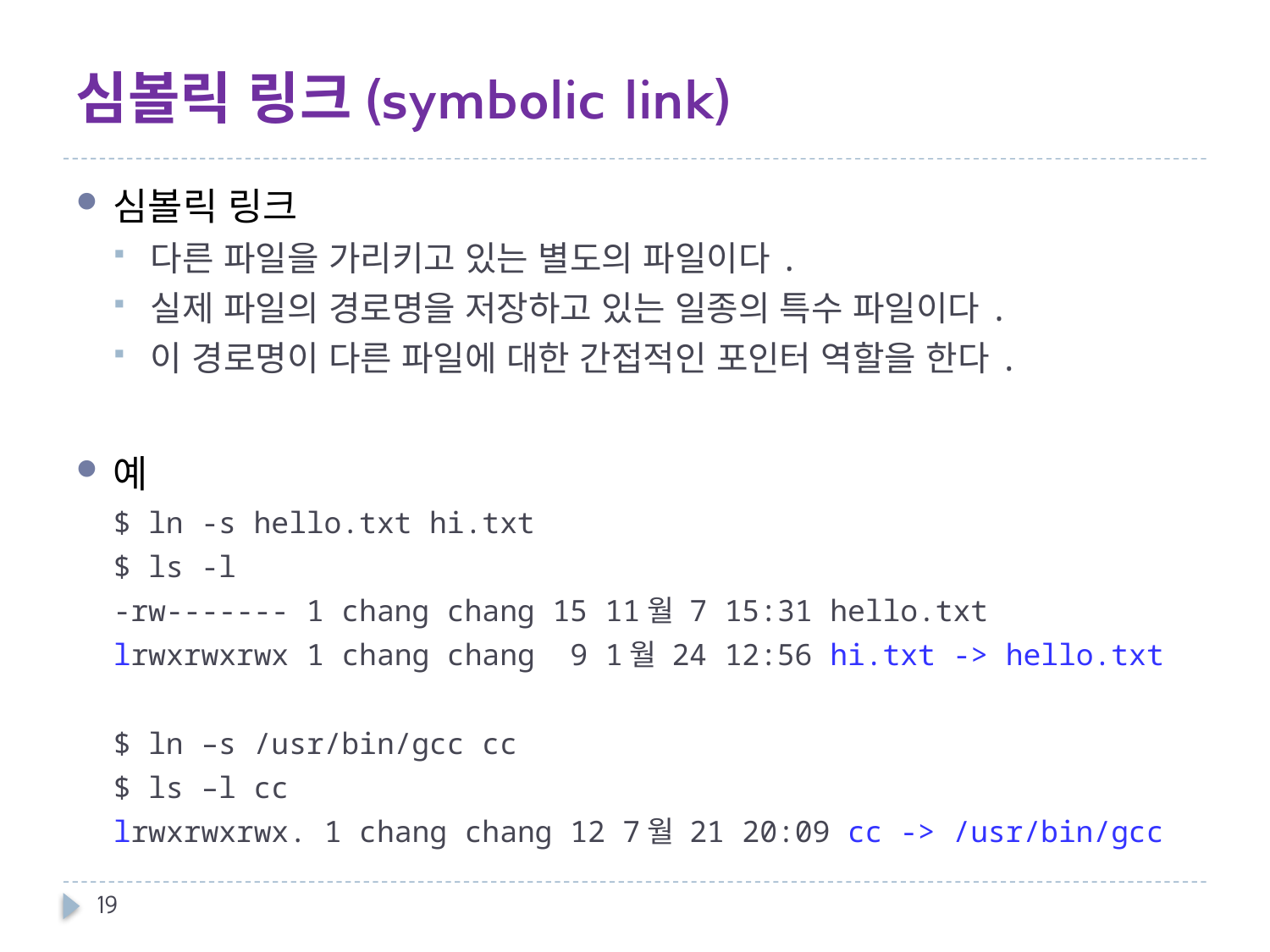

# 심볼릭 링크(symbolic link)
심볼릭 링크
다른 파일을 가리키고 있는 별도의 파일이다.
실제 파일의 경로명을 저장하고 있는 일종의 특수 파일이다.
이 경로명이 다른 파일에 대한 간접적인 포인터 역할을 한다.

예
$ ln -s hello.txt hi.txt
$ ls -l
-rw------- 1 chang chang 15 11월 7 15:31 hello.txt
lrwxrwxrwx 1 chang chang  9 1월 24 12:56 hi.txt -> hello.txt

$ ln –s /usr/bin/gcc cc
$ ls –l cc
lrwxrwxrwx. 1 chang chang 12 7월 21 20:09 cc -> /usr/bin/gcc

19